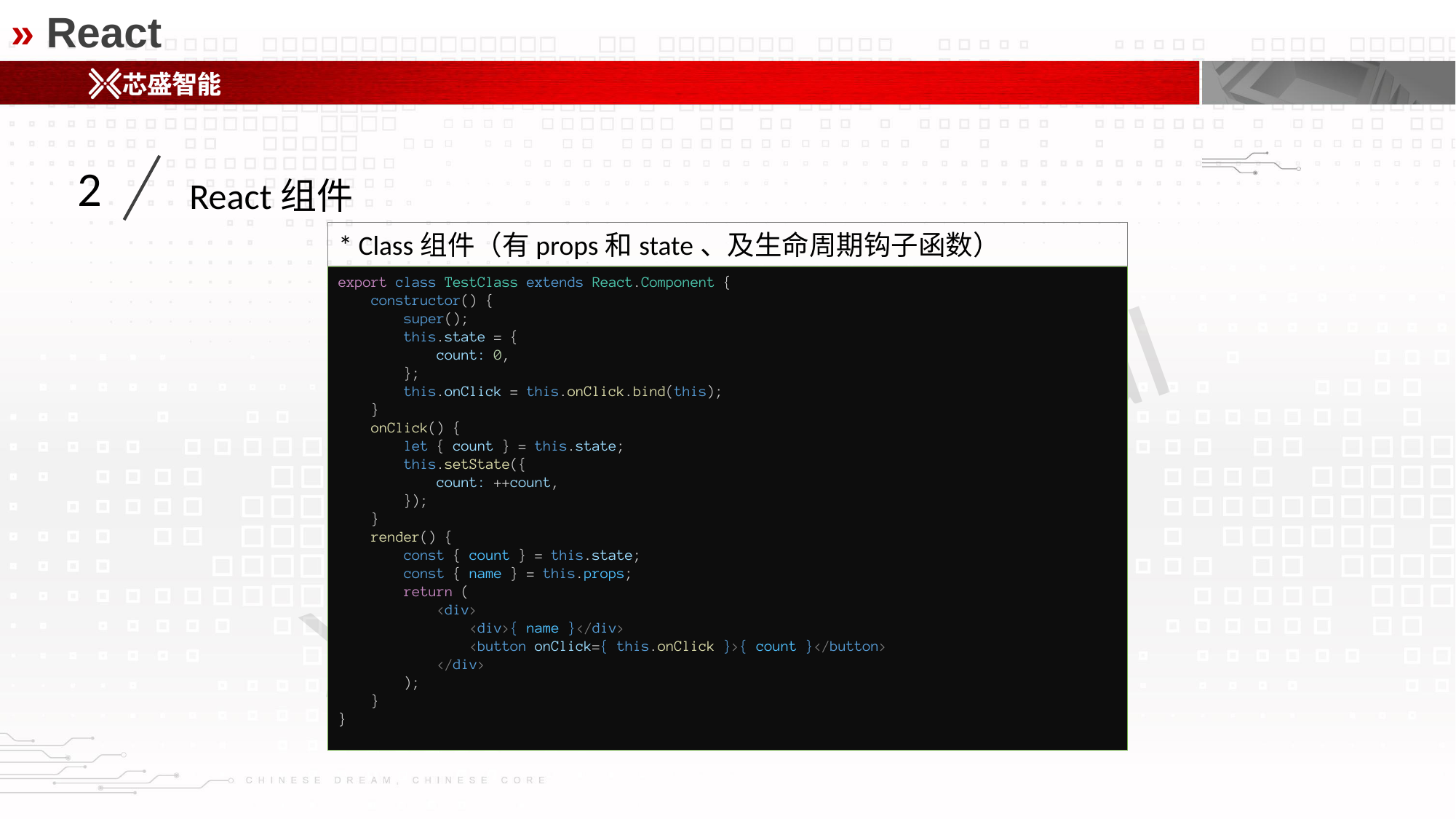

» React
2
React组件
* Class组件（有props和state、及生命周期钩子函数）
export class TestClass extends React.Component {
    constructor() {
        super();
        this.state = {
            count: 0,
        };
        this.onClick = this.onClick.bind(this);
    }
    onClick() {
        let { count } = this.state;
        this.setState({
            count: ++count,
        });
    }
    render() {
        const { count } = this.state;
        const { name } = this.props;
        return (
            <div>
                <div>{ name }</div>
                <button onClick={ this.onClick }>{ count }</button>
            </div>
        );
    }
}